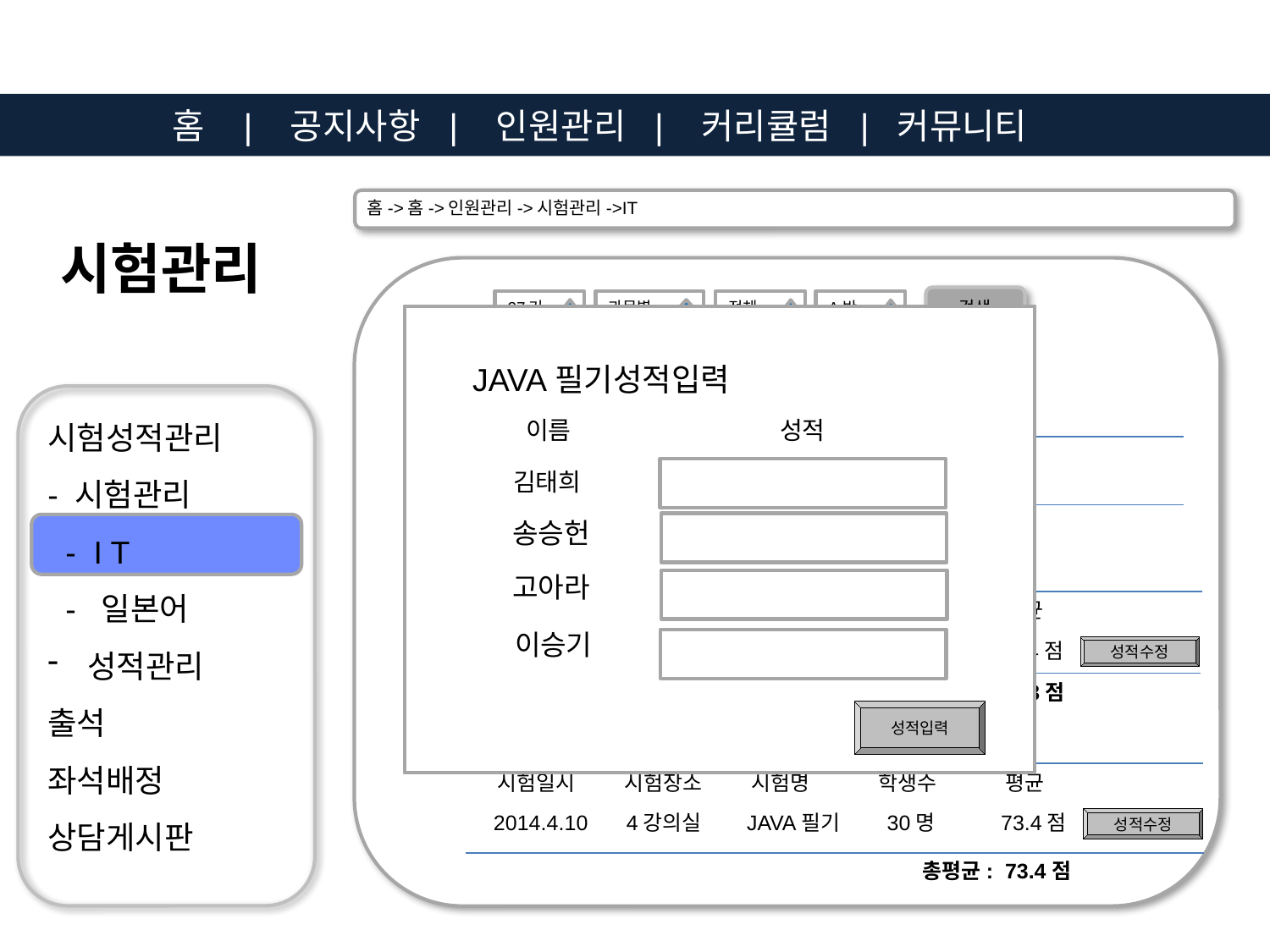

홈   |   공지사항  |   인원관리  |   커리큘럼  |  커뮤니티
홈->홈->인원관리->시험관리->IT

 시험관리

검색
27기

과목별

전체

A반

JAVA시험등록

시험일시
시험장소

시험명

학생수

시험등록

JAVA필기성적입력
이름		성적

김태희
송승헌

고아라

이승기

성적입력
과목별시험일괄등록

시험성적관리
- 시험관리
  -  I T
  -  일본어
성적관리
출석
좌석배정
상담게시판
월말시험리스트
시험일시	시험명	학생수
2014.4.10	 JAVA필기 	   60명
수정
X

27기 IT A반
JAVA – 강사 : 지현수

시험일시	시험장소	시험명	학생수	평균
  2014.4.10	   4강의실	  JAVA필기	   30명	 73.4점
성적수정
총평균:  71.3점
27기 IT B반
JAVA – 강사 : 김태준

시험일시	시험장소	시험명	학생수	평균
  2014.4.10	   4강의실	 JAVA필기       30명	 73.4점
성적수정
총평균:  73.4점